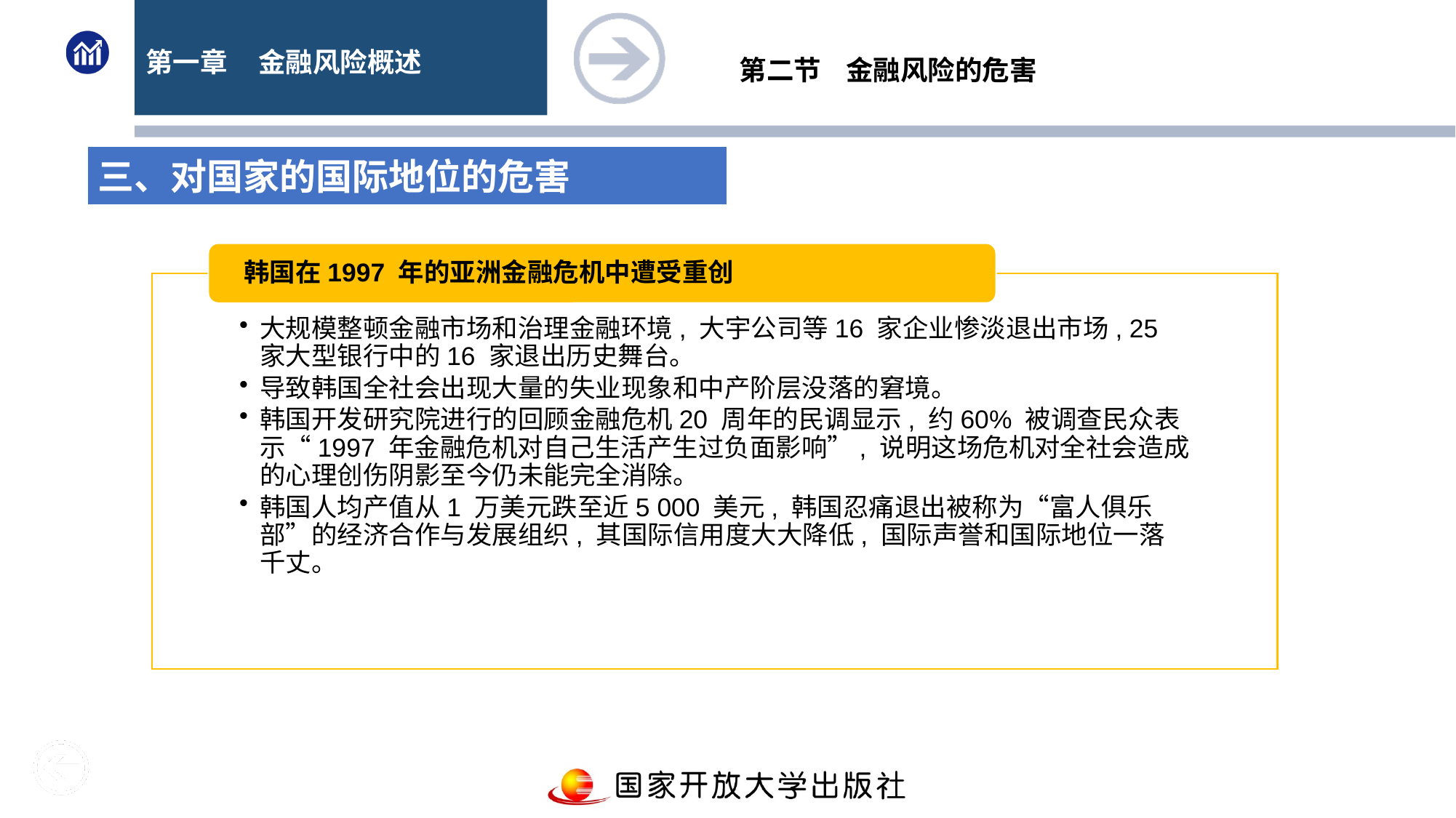

第二节    金融风险的危害
第一章     金融风险概述
三、对国家的国际地位的危害
大规模整顿金融市场和治理金融环境, 大宇公司等16 家企业惨淡退出市场, 25 家大型银行中的16 家退出历史舞台。
导致韩国全社会出现大量的失业现象和中产阶层没落的窘境。
韩国开发研究院进行的回顾金融危机20 周年的民调显示, 约60% 被调查民众表示“1997 年金融危机对自己生活产生过负面影响”, 说明这场危机对全社会造成的心理创伤阴影至今仍未能完全消除。
韩国人均产值从1 万美元跌至近5 000 美元, 韩国忍痛退出被称为“富人俱乐部”的经济合作与发展组织, 其国际信用度大大降低, 国际声誉和国际地位一落千丈。
韩国在1997 年的亚洲金融危机中遭受重创